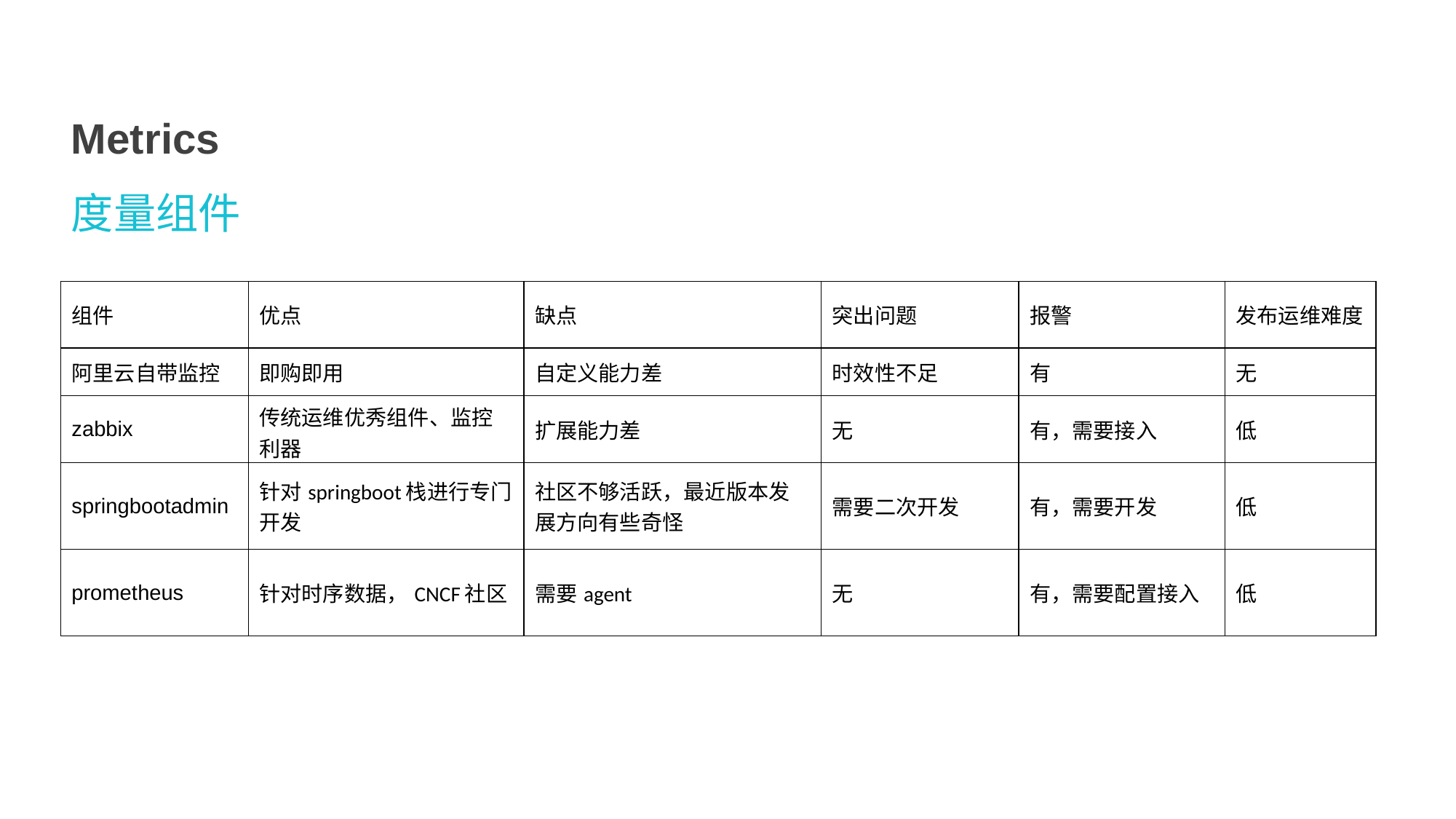

组织结构合并方案
Metrics
reorganization
度量组件
基础架构技术人员分职责合并

业务技术人员慢慢合并

根据个人意愿与能力调整开发职责

以上纯属个人认为比较合理的情况

| 组件 | 优点 | 缺点 | 突出问题 | 报警 | 发布运维难度 |
| --- | --- | --- | --- | --- | --- |
| 阿里云自带监控 | 即购即用 | 自定义能力差 | 时效性不足 | 有 | 无 |
| zabbix | 传统运维优秀组件、监控利器 | 扩展能力差 | 无 | 有，需要接入 | 低 |
| springbootadmin | 针对springboot栈进行专门开发 | 社区不够活跃，最近版本发展方向有些奇怪 | 需要二次开发 | 有，需要开发 | 低 |
| prometheus | 针对时序数据，CNCF社区 | 需要agent | 无 | 有，需要配置接入 | 低 |